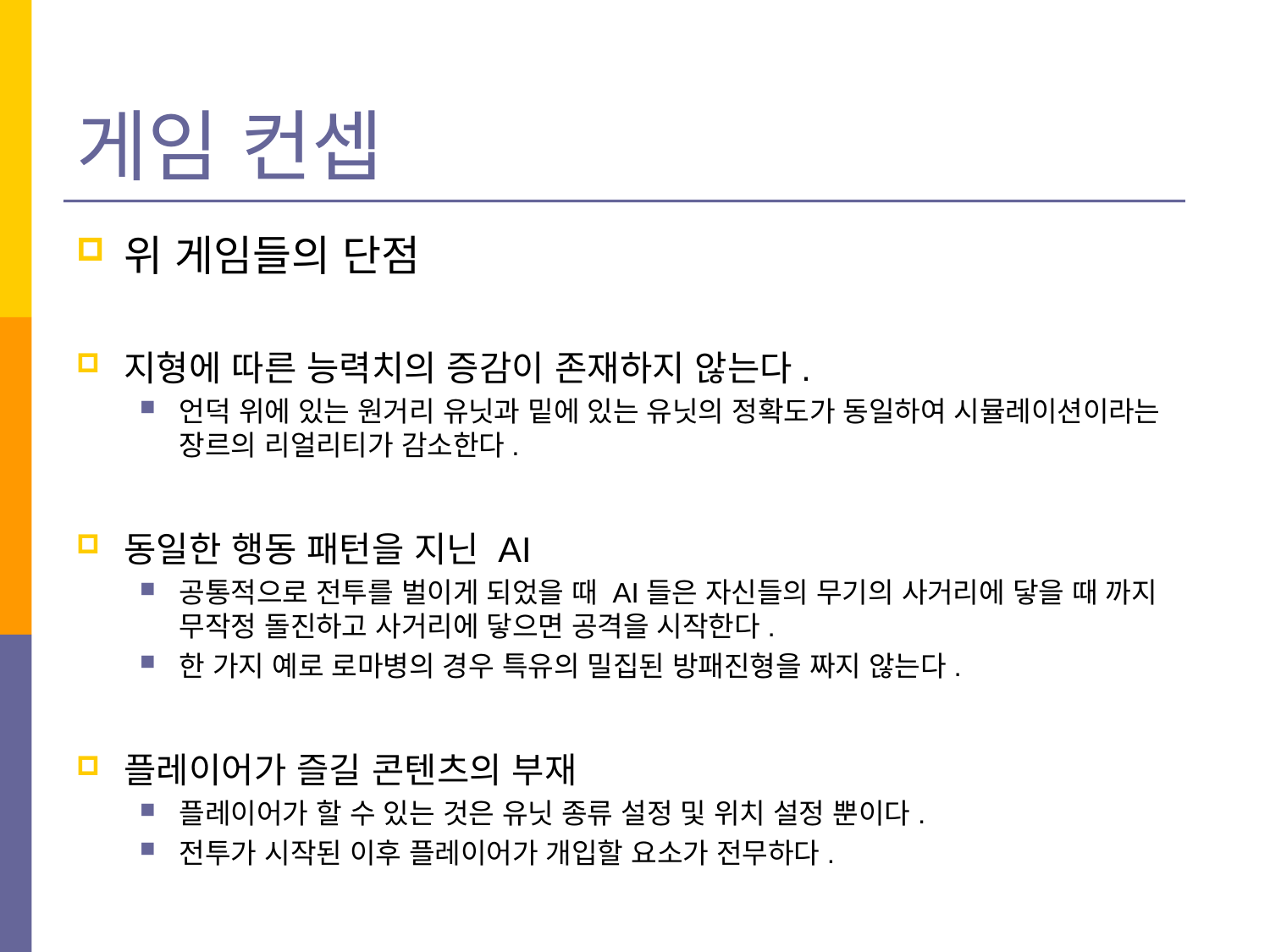

# 게임 컨셉
위 게임들의 단점

지형에 따른 능력치의 증감이 존재하지 않는다.
언덕 위에 있는 원거리 유닛과 밑에 있는 유닛의 정확도가 동일하여 시뮬레이션이라는 장르의 리얼리티가 감소한다.

동일한 행동 패턴을 지닌 AI
공통적으로 전투를 벌이게 되었을 때 AI들은 자신들의 무기의 사거리에 닿을 때 까지 무작정 돌진하고 사거리에 닿으면 공격을 시작한다.
한 가지 예로 로마병의 경우 특유의 밀집된 방패진형을 짜지 않는다.

플레이어가 즐길 콘텐츠의 부재
플레이어가 할 수 있는 것은 유닛 종류 설정 및 위치 설정 뿐이다.
전투가 시작된 이후 플레이어가 개입할 요소가 전무하다.